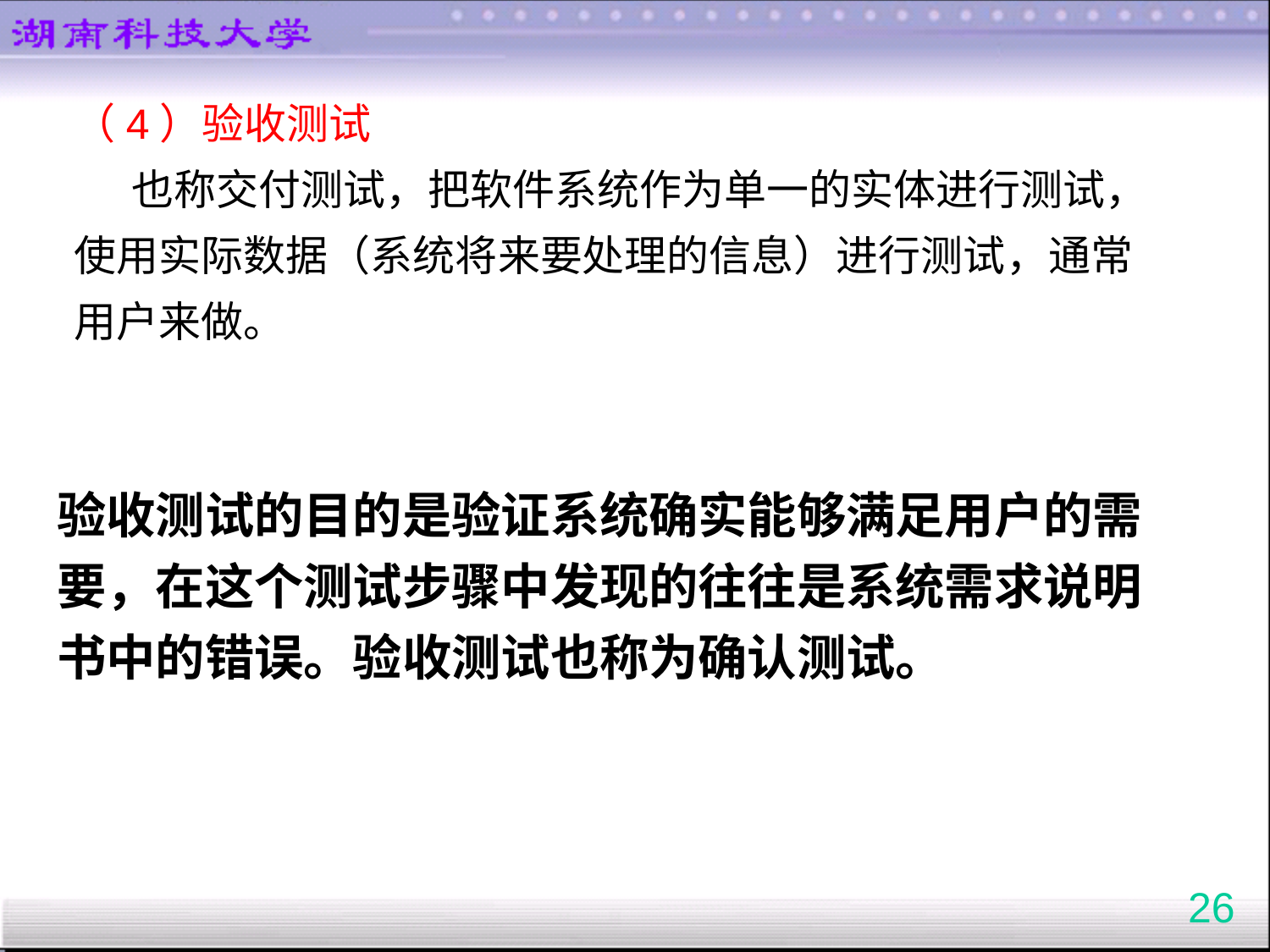

（4）验收测试
     也称交付测试，把软件系统作为单一的实体进行测试，使用实际数据（系统将来要处理的信息）进行测试，通常用户来做。
验收测试的目的是验证系统确实能够满足用户的需要，在这个测试步骤中发现的往往是系统需求说明书中的错误。验收测试也称为确认测试。
26